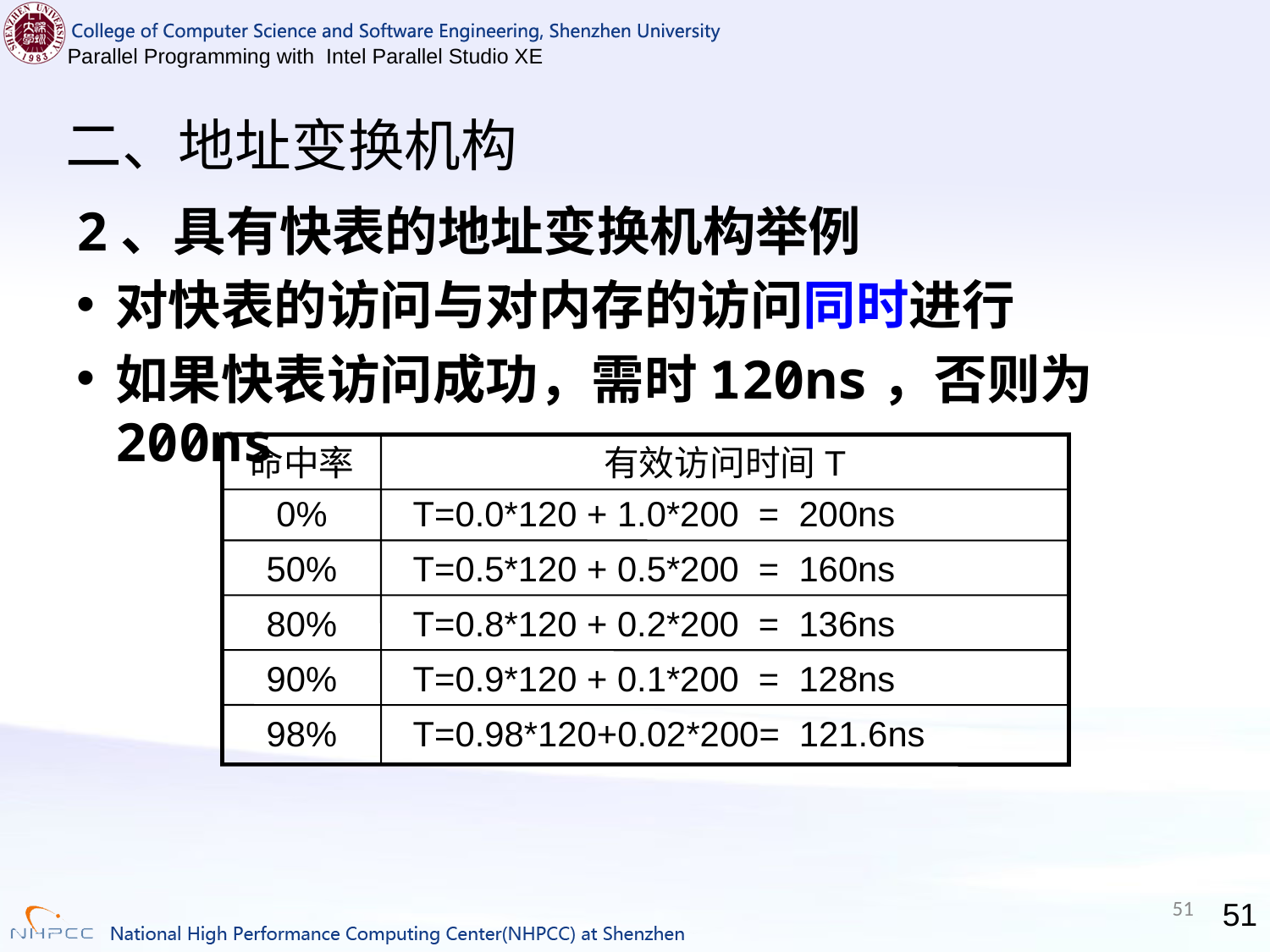

# 二、地址变换机构
2、具有快表的地址变换机构举例
对快表的访问与对内存的访问同时进行
如果快表访问成功，需时120ns，否则为200ns

命中率
有效访问时间T

0%
  T=0.0*120 + 1.0*200  =  200ns

50%
  T=0.5*120 + 0.5*200  =  160ns

80%
  T=0.8*120 + 0.2*200  =  136ns

90%
  T=0.9*120 + 0.1*200  =  128ns

98%
  T=0.98*120+0.02*200=  121.6ns
51
51